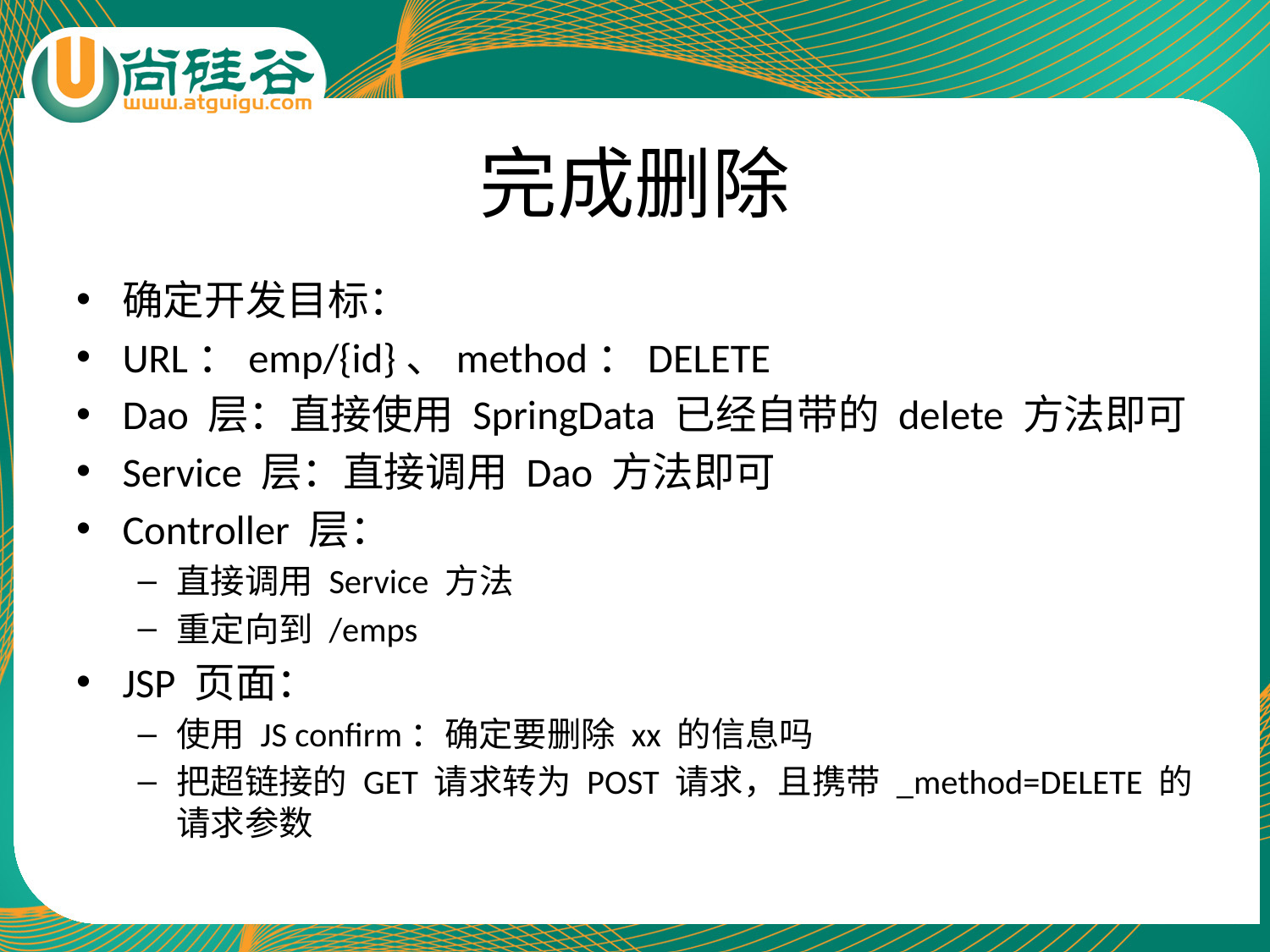

# 完成删除
确定开发目标：
URL：emp/{id}、method：DELETE
Dao 层：直接使用 SpringData 已经自带的 delete 方法即可
Service 层：直接调用 Dao 方法即可
Controller 层：
直接调用 Service 方法
重定向到 /emps
JSP 页面：
使用 JS confirm：确定要删除 xx 的信息吗
把超链接的 GET 请求转为 POST 请求，且携带 _method=DELETE 的请求参数